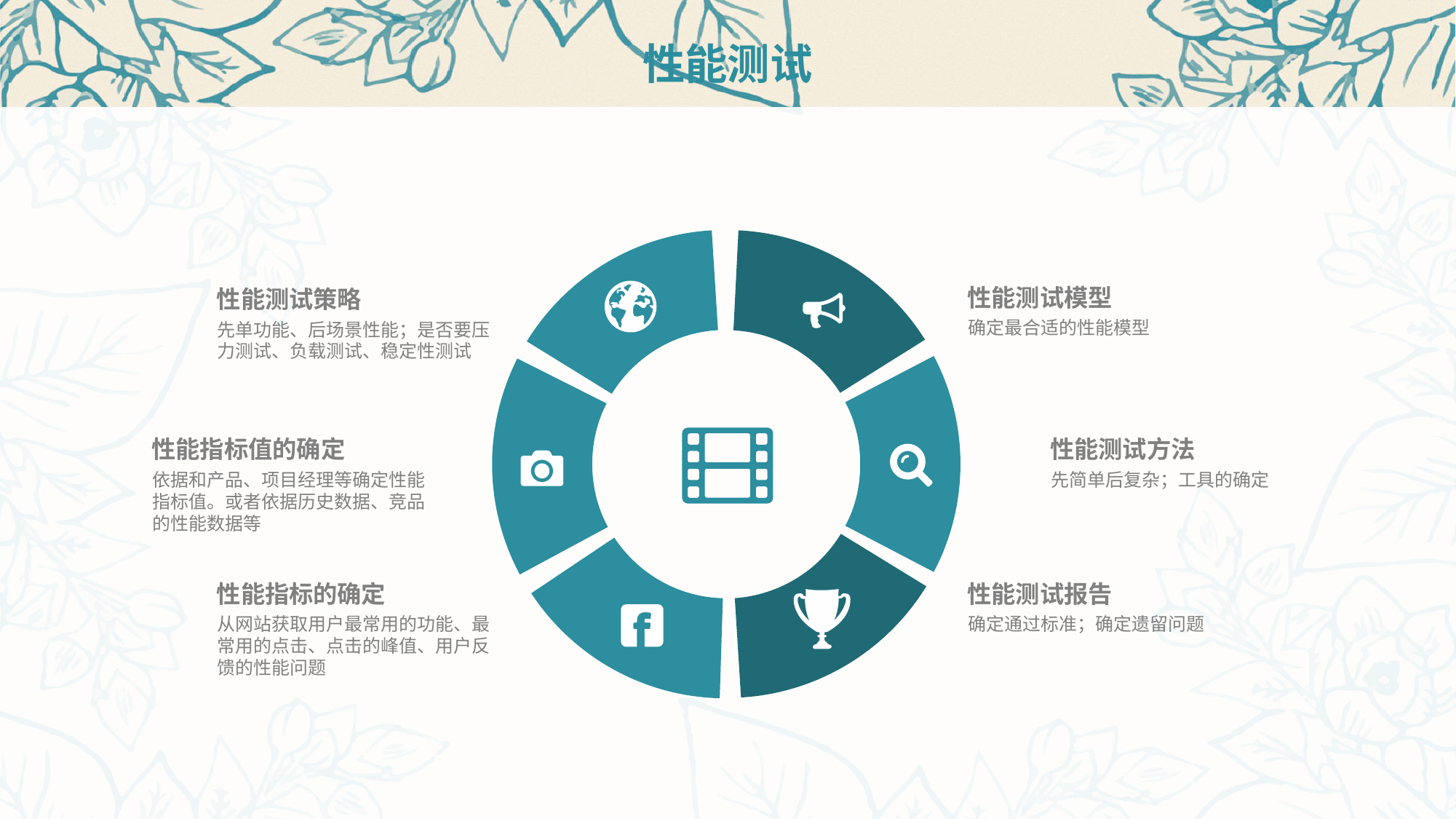

# 性能测试

性能测试模型
确定最合适的性能模型
性能测试策略
先单功能、后场景性能；是否要压力测试、负载测试、稳定性测试

性能测试方法
先简单后复杂；工具的确定
性能指标值的确定
依据和产品、项目经理等确定性能指标值。或者依据历史数据、竞品的性能数据等

性能测试报告
确定通过标准；确定遗留问题
性能指标的确定
从网站获取用户最常用的功能、最常用的点击、点击的峰值、用户反馈的性能问题